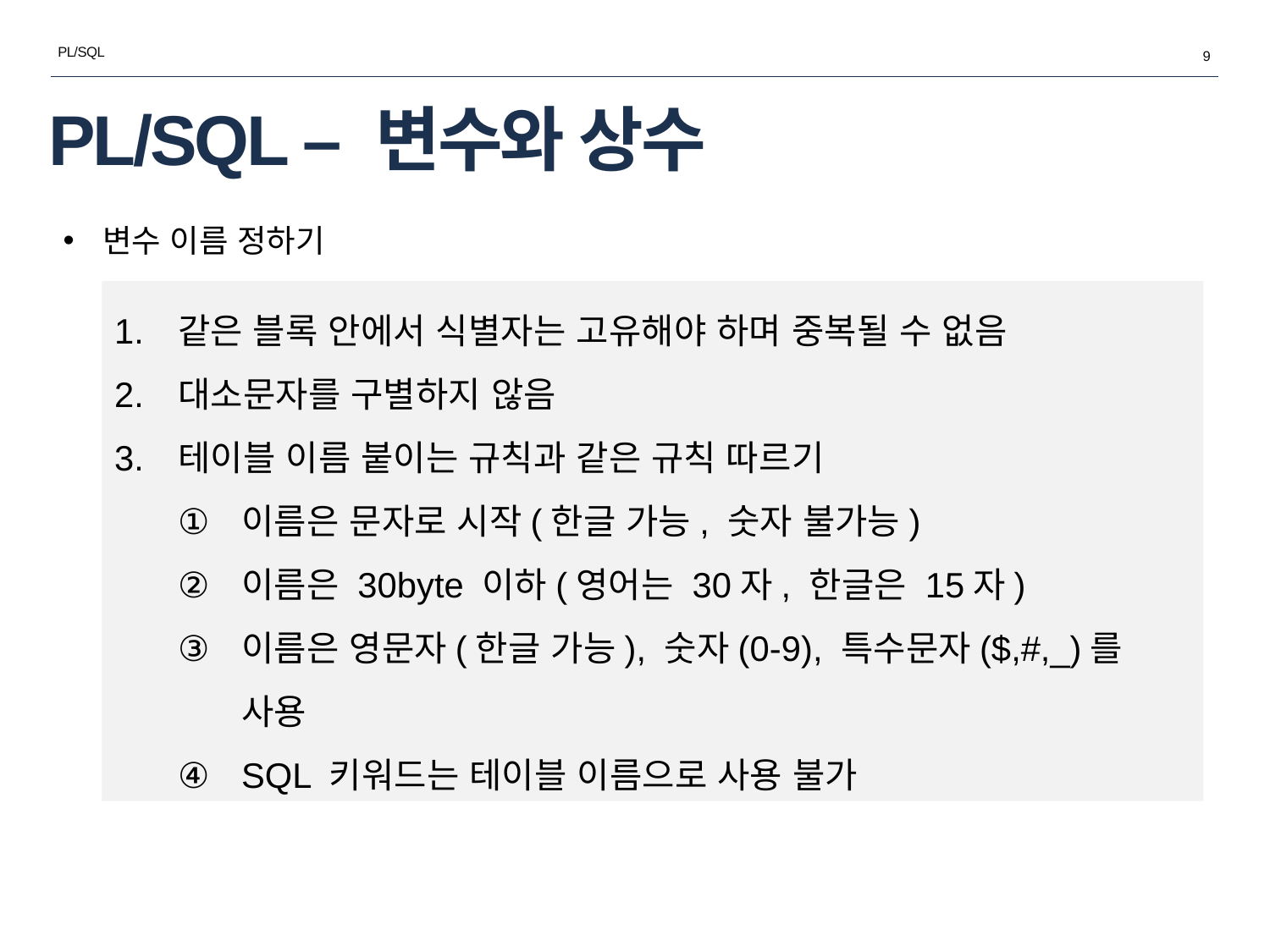

PL/SQL
9
# PL/SQL – 변수와 상수
변수 이름 정하기
같은 블록 안에서 식별자는 고유해야 하며 중복될 수 없음
대소문자를 구별하지 않음
테이블 이름 붙이는 규칙과 같은 규칙 따르기
이름은 문자로 시작(한글 가능, 숫자 불가능)
이름은 30byte 이하(영어는 30자, 한글은 15자)
이름은 영문자(한글 가능), 숫자(0-9), 특수문자($,#,_)를 사용
SQL 키워드는 테이블 이름으로 사용 불가